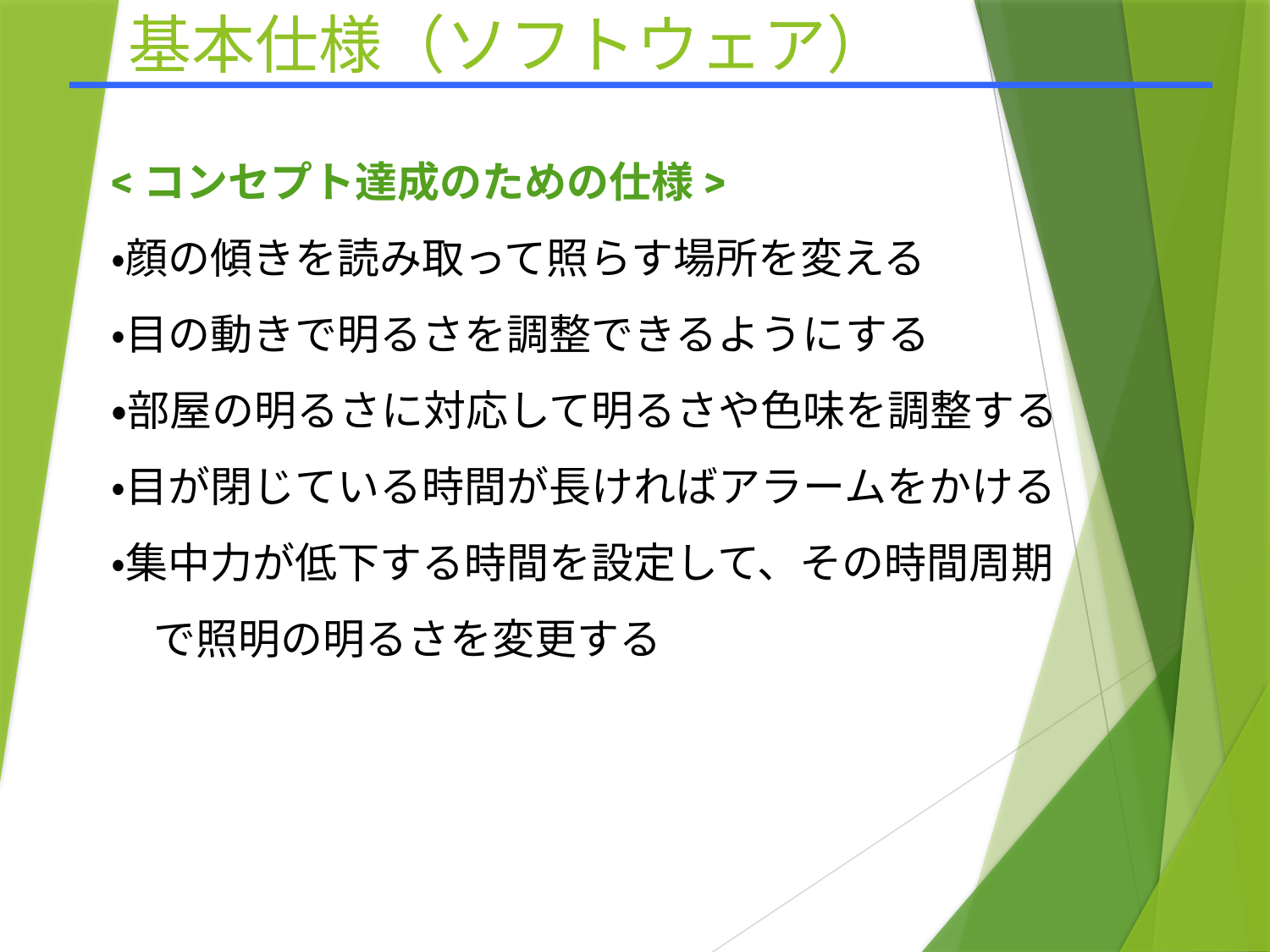

# 基本仕様（ソフトウェア）

<コンセプト達成のための仕様>
・顔の傾きを読み取って照らす場所を変える
・目の動きで明るさを調整できるようにする
・部屋の明るさに対応して明るさや色味を調整する
・目が閉じている時間が長ければアラームをかける
・集中力が低下する時間を設定して、その時間周期
　で照明の明るさを変更する